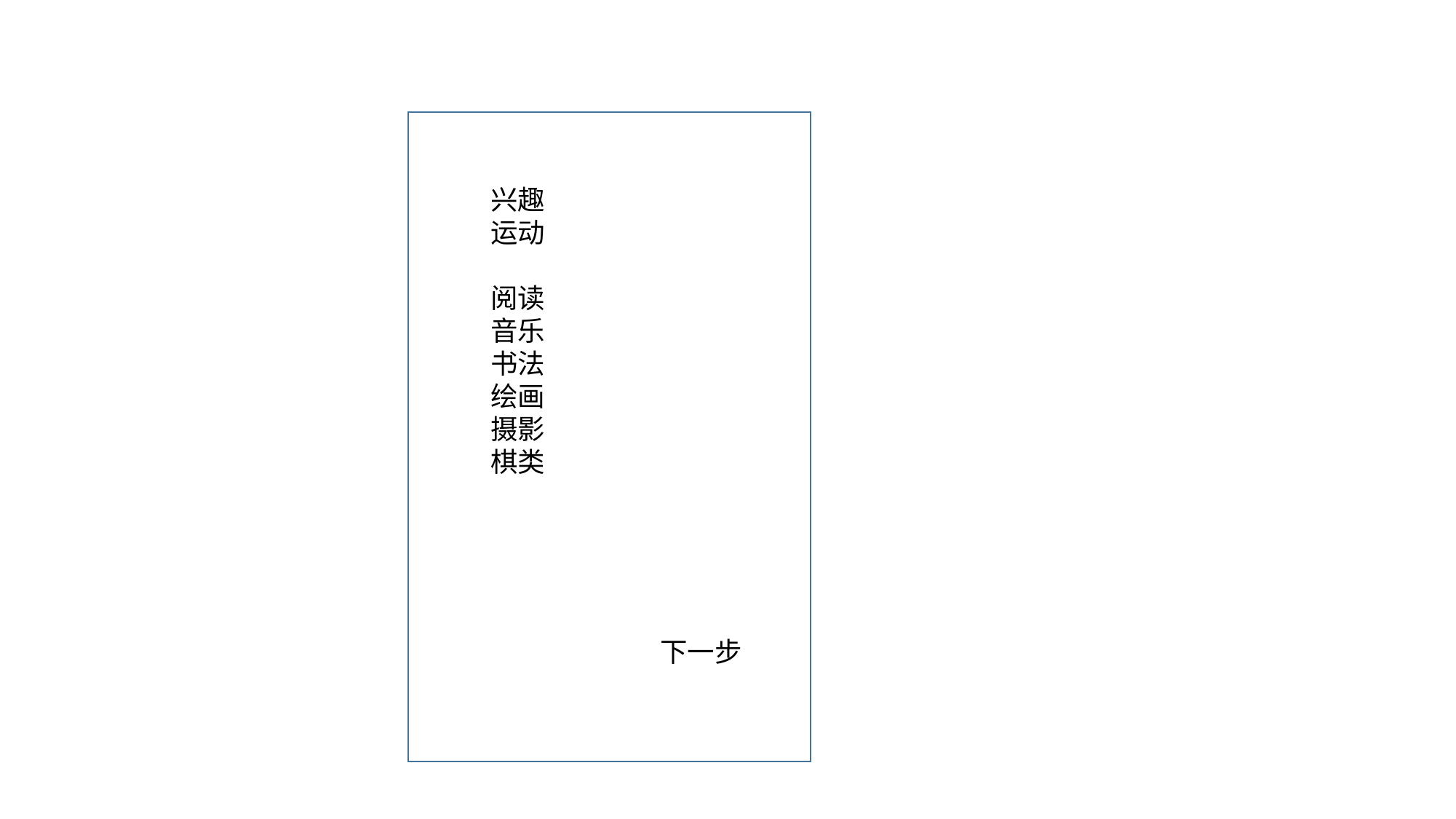

兴趣
运动

阅读
音乐
书法
绘画
摄影
棋类

下一步